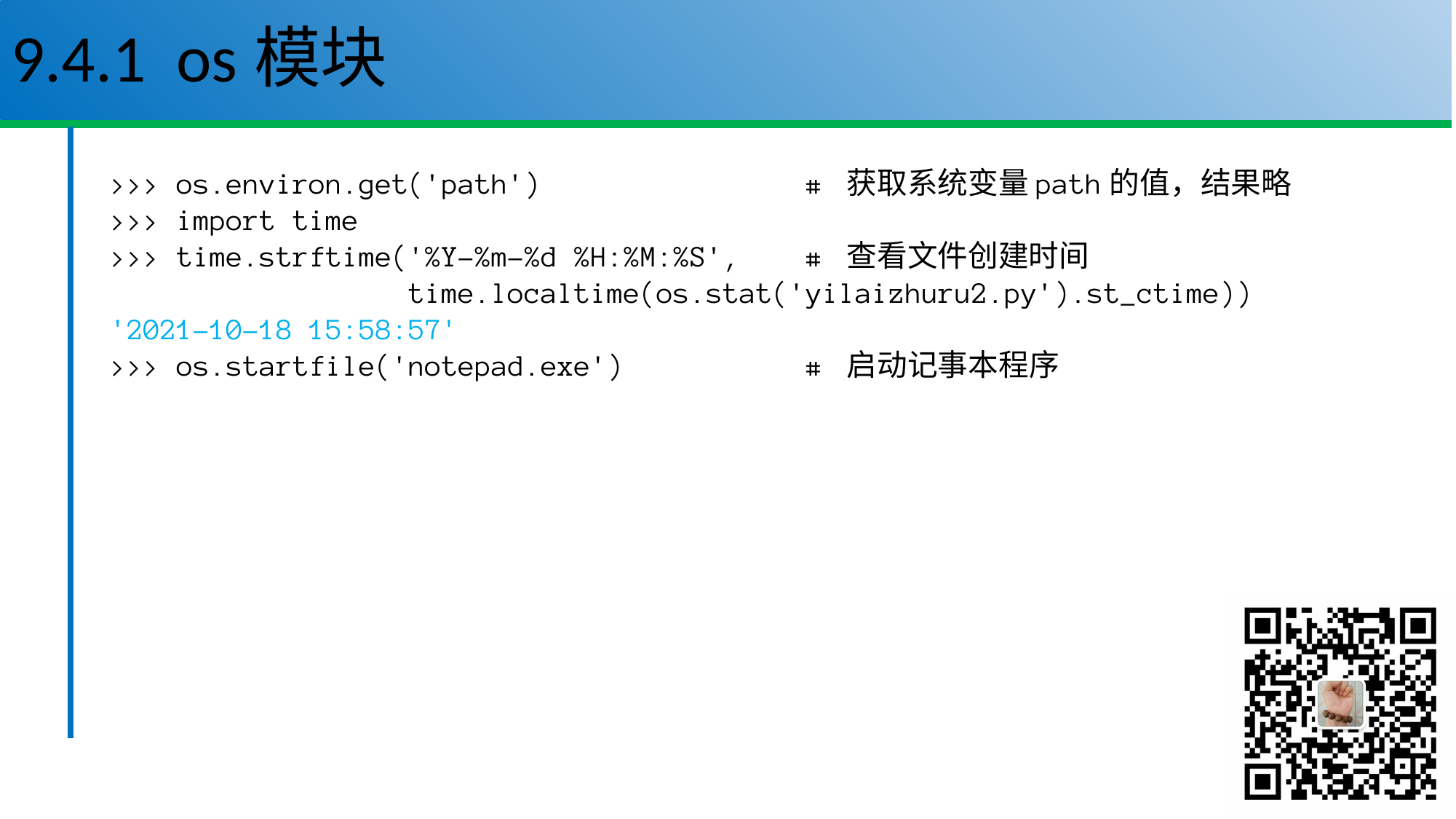

# 9.4.1  os模块
>>> os.environ.get('path')                # 获取系统变量path的值，结果略
>>> import time
>>> time.strftime('%Y-%m-%d %H:%M:%S',    # 查看文件创建时间
                  time.localtime(os.stat('yilaizhuru2.py').st_ctime))
'2021-10-18 15:58:57'
>>> os.startfile('notepad.exe')           # 启动记事本程序
18